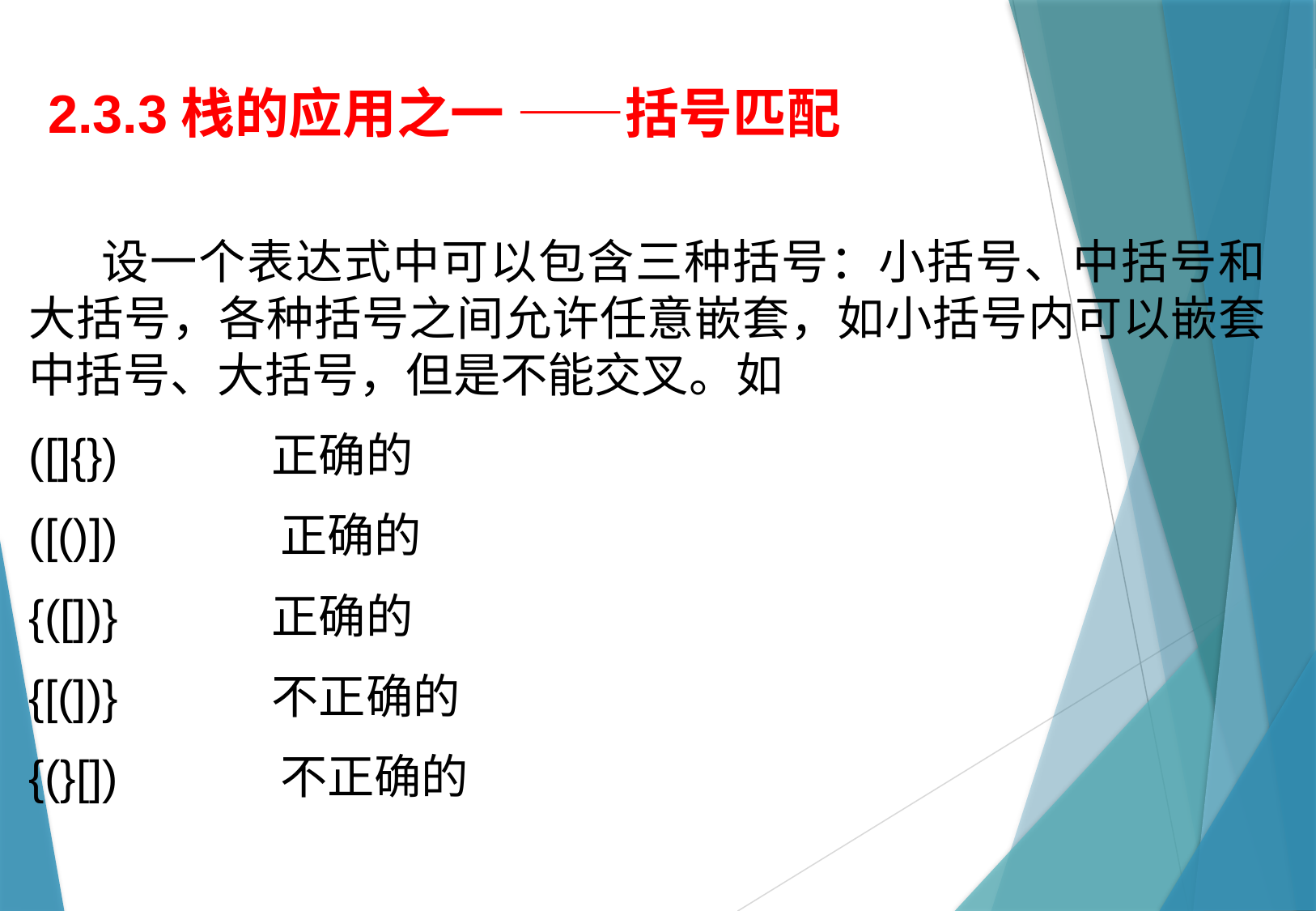

2.3.3栈的应用之一 ——括号匹配
     设一个表达式中可以包含三种括号：小括号、中括号和大括号，各种括号之间允许任意嵌套，如小括号内可以嵌套中括号、大括号，但是不能交叉。如
([]{})		正确的
([()])	         正确的
{([])}		正确的
{[(])}		不正确的
{(}[])	         不正确的